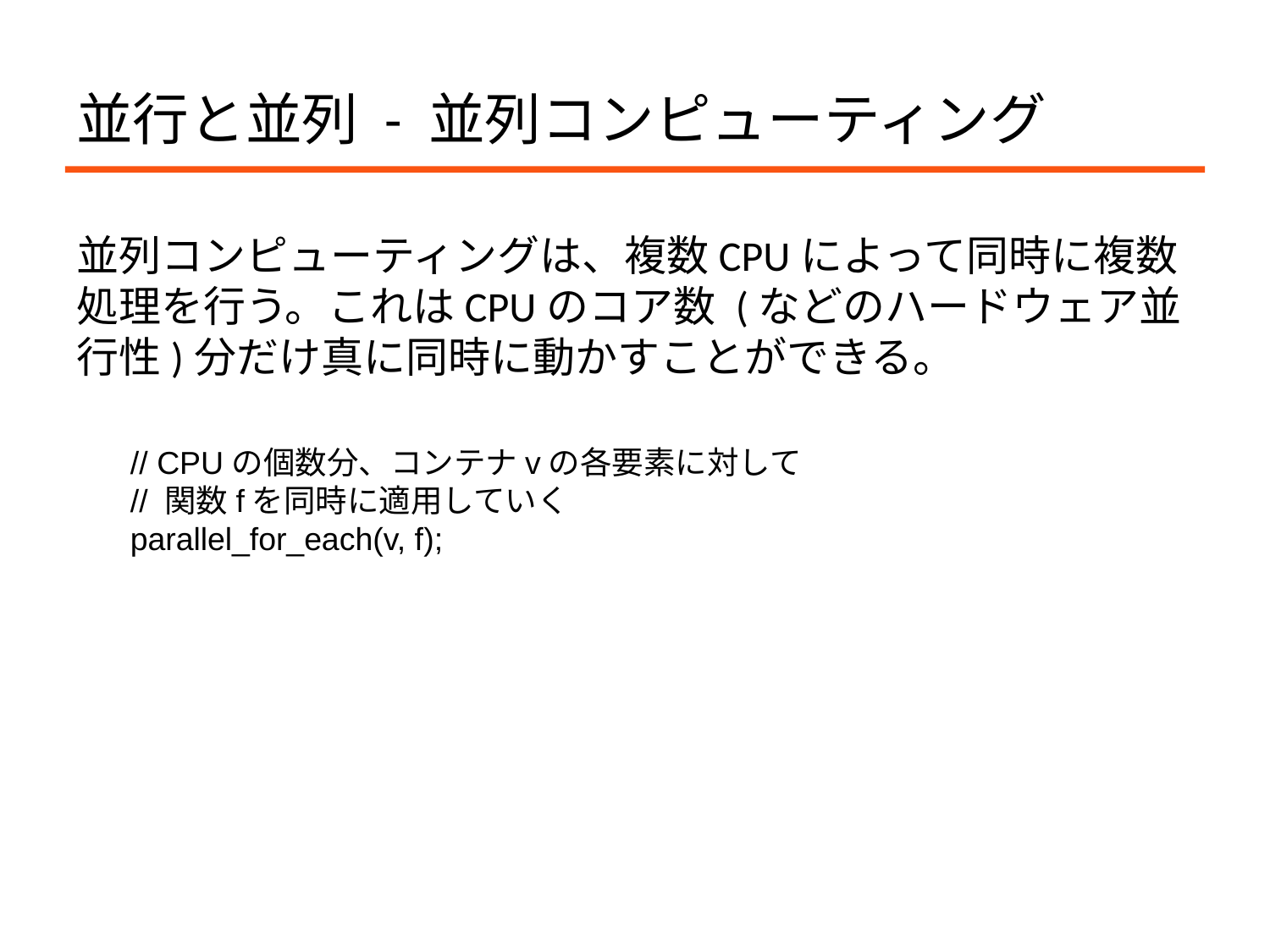

# 並行と並列 - 並列コンピューティング
並列コンピューティングは、複数CPUによって同時に複数処理を行う。これはCPUのコア数 (などのハードウェア並行性)分だけ真に同時に動かすことができる。
// CPUの個数分、コンテナvの各要素に対して
// 関数fを同時に適用していく
parallel_for_each(v, f);